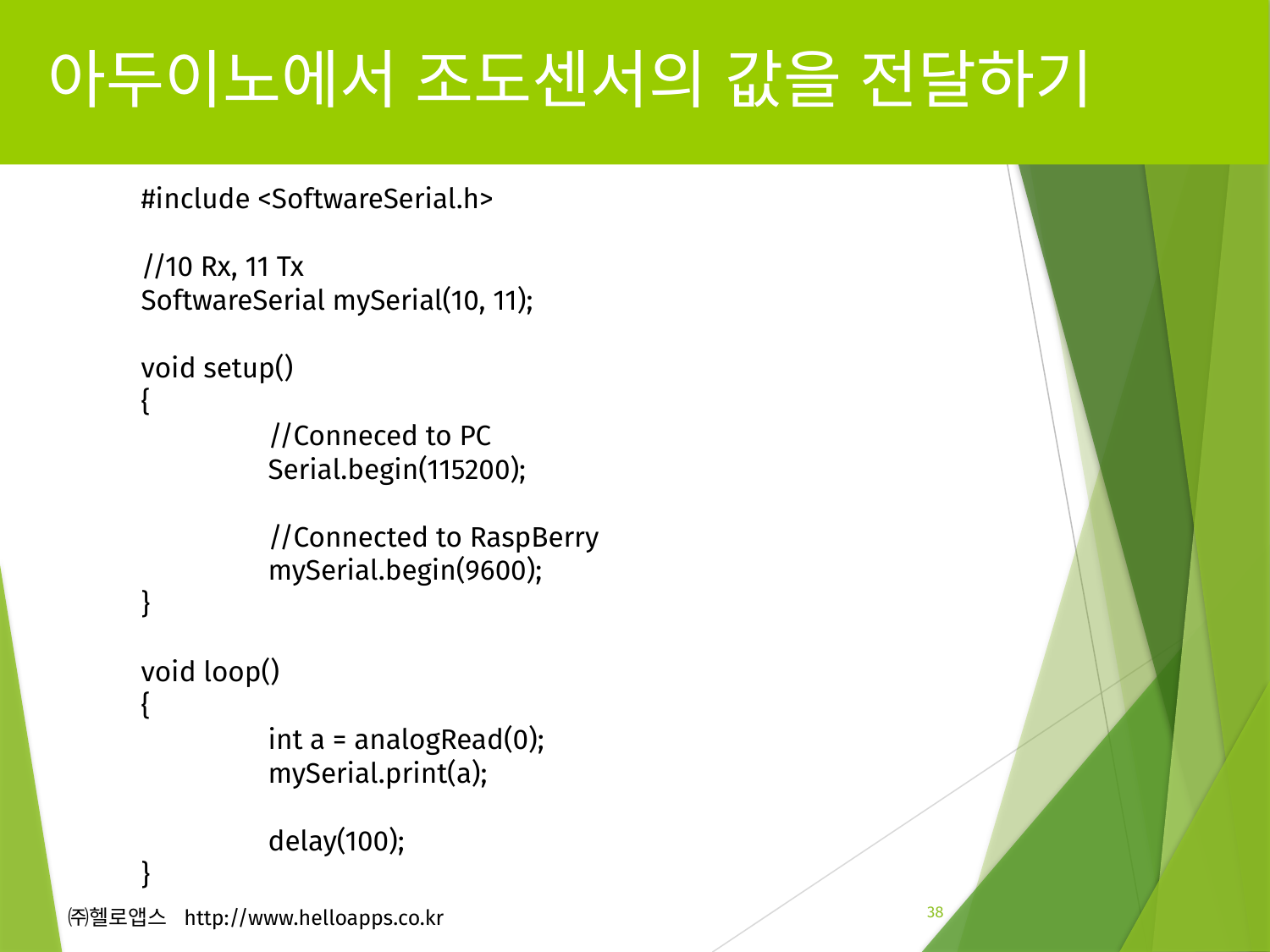

# 아두이노에서 조도센서의 값을 전달하기
#include <SoftwareSerial.h>

//10 Rx, 11 Tx
SoftwareSerial mySerial(10, 11);

void setup()
{
	//Conneced to PC
	Serial.begin(115200);

	//Connected to RaspBerry
	mySerial.begin(9600);
}

void loop()
{
	int a = analogRead(0);
	mySerial.print(a);

	delay(100);
}

38